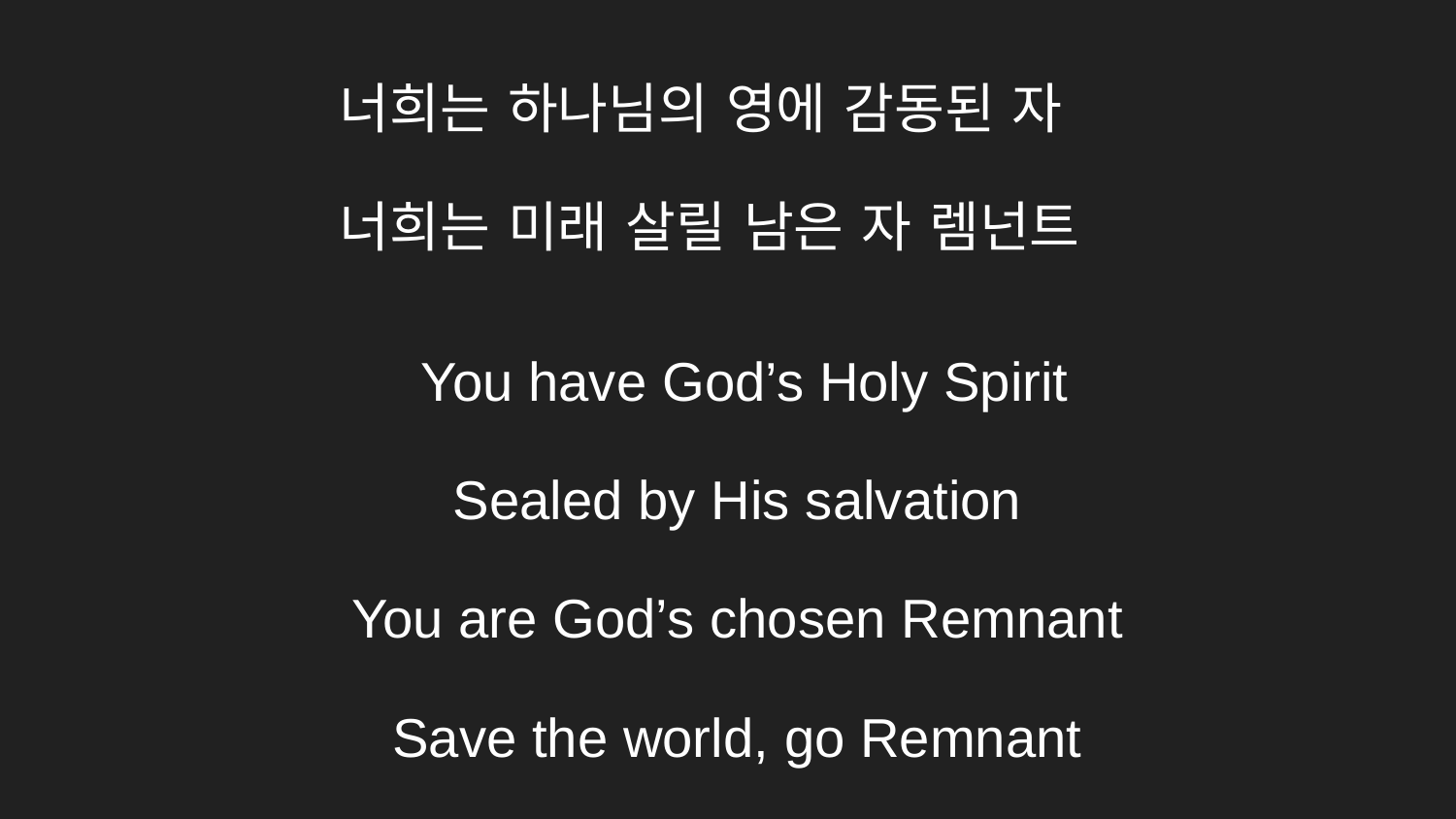

너희는 하나님의 영에 감동된 자
너희는 미래 살릴 남은 자 렘넌트
 You have God’s Holy Spirit
Sealed by His salvation
You are God’s chosen Remnant
Save the world, go Remnant